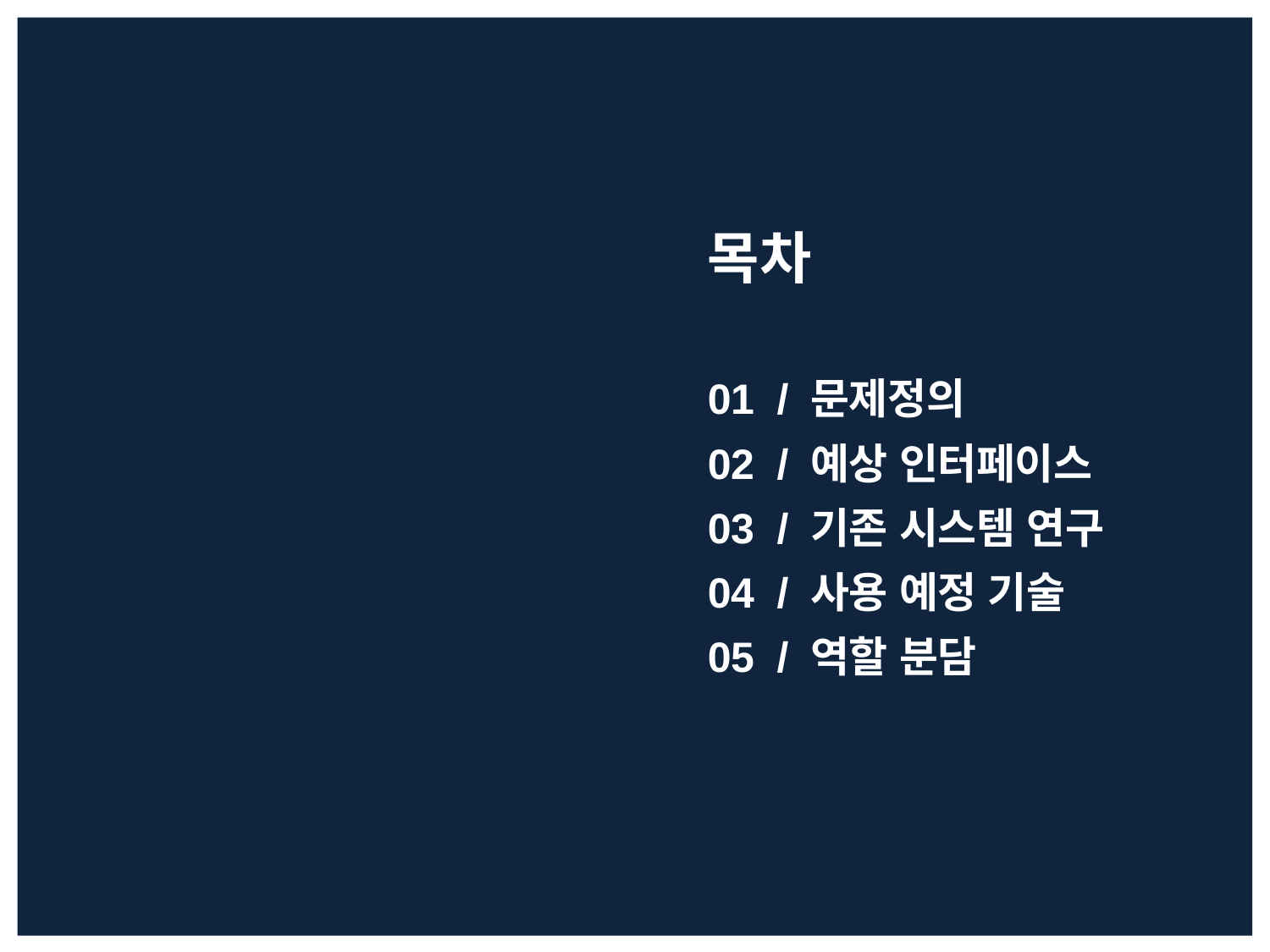

# 목차
01  / 문제정의
02  / 예상 인터페이스
03  / 기존 시스템 연구
04  / 사용 예정 기술
05  / 역할 분담